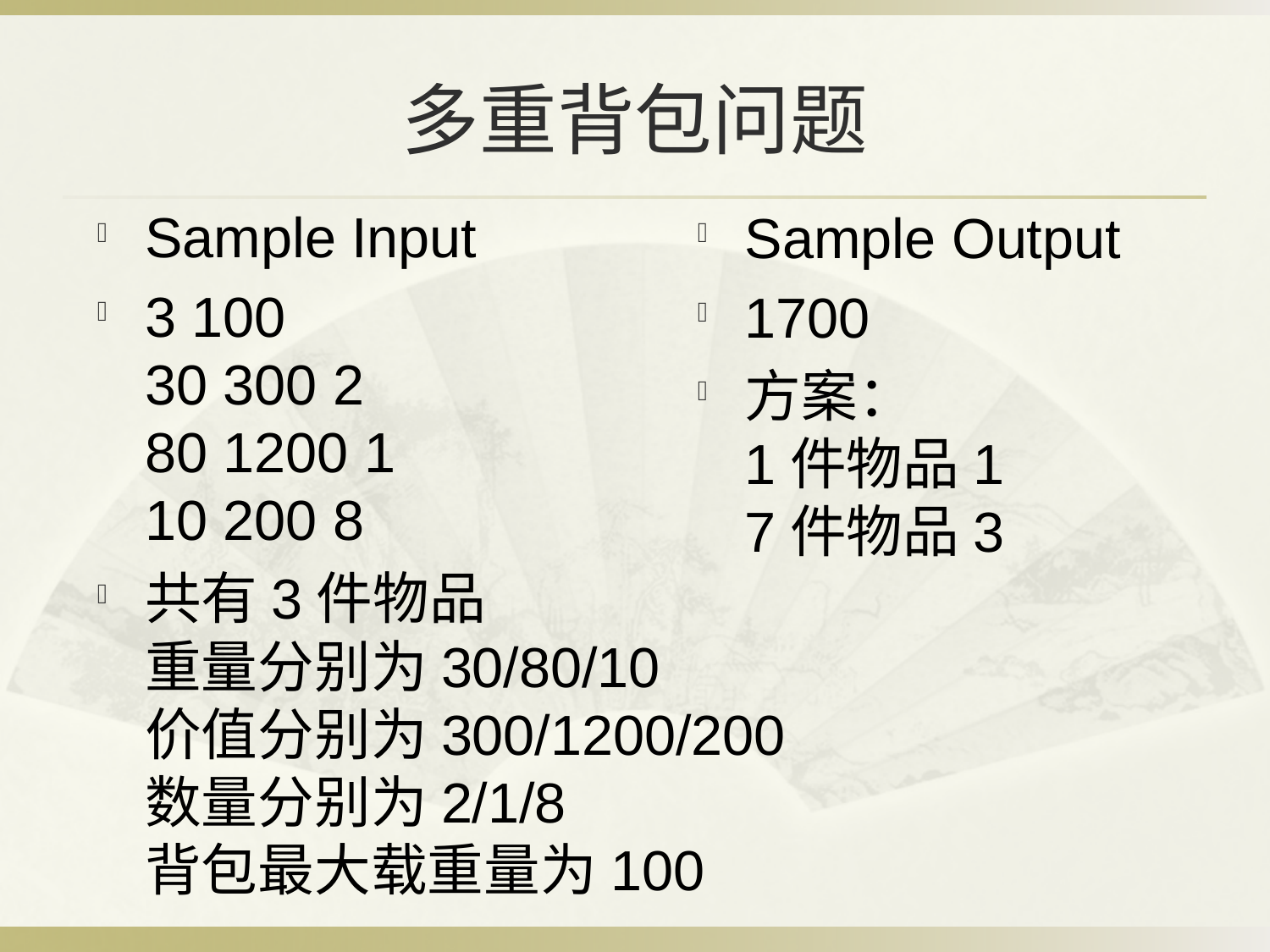

# 多重背包问题
Sample Input
3 100
30 300 2
80 1200 1
10 200 8
共有3件物品
重量分别为30/80/10
价值分别为300/1200/200
数量分别为2/1/8
背包最大载重量为100

Sample Output
1700
方案：
1件物品1
7件物品3